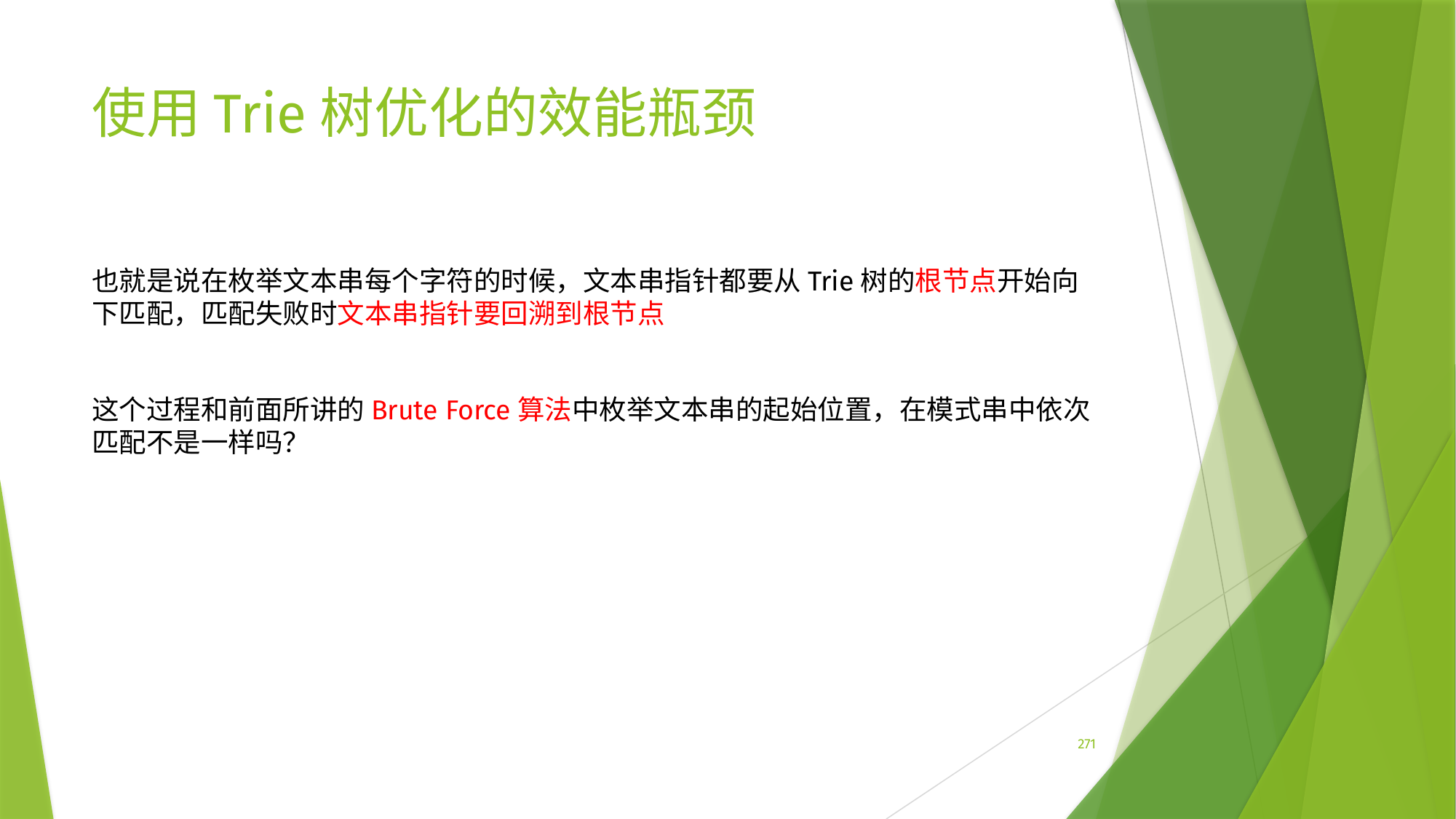

# 使用Trie树优化的效能瓶颈
也就是说在枚举文本串每个字符的时候，文本串指针都要从Trie树的根节点开始向下匹配，匹配失败时文本串指针要回溯到根节点

这个过程和前面所讲的Brute Force算法中枚举文本串的起始位置，在模式串中依次匹配不是一样吗？

271